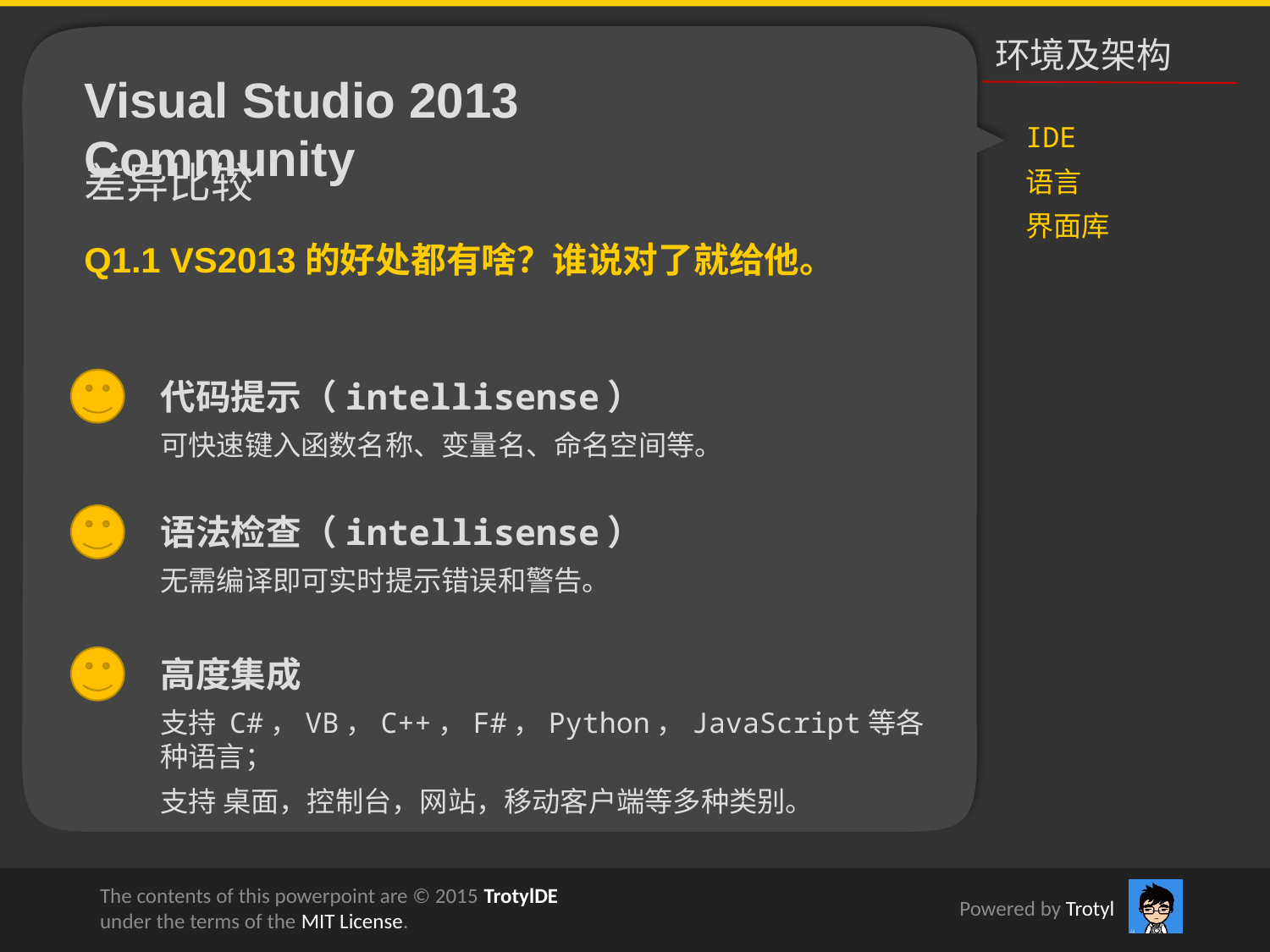

环境及架构
Visual Studio 2013 Community
IDE
语言
界面库
差异比较
Q1.1 VS2013的好处都有啥？谁说对了就给他。
代码提示（intellisense）
可快速键入函数名称、变量名、命名空间等。

语法检查（intellisense）
无需编译即可实时提示错误和警告。

高度集成
支持 C#，VB，C++，F#，Python，JavaScript等各种语言；
支持 桌面，控制台，网站，移动客户端等多种类别。